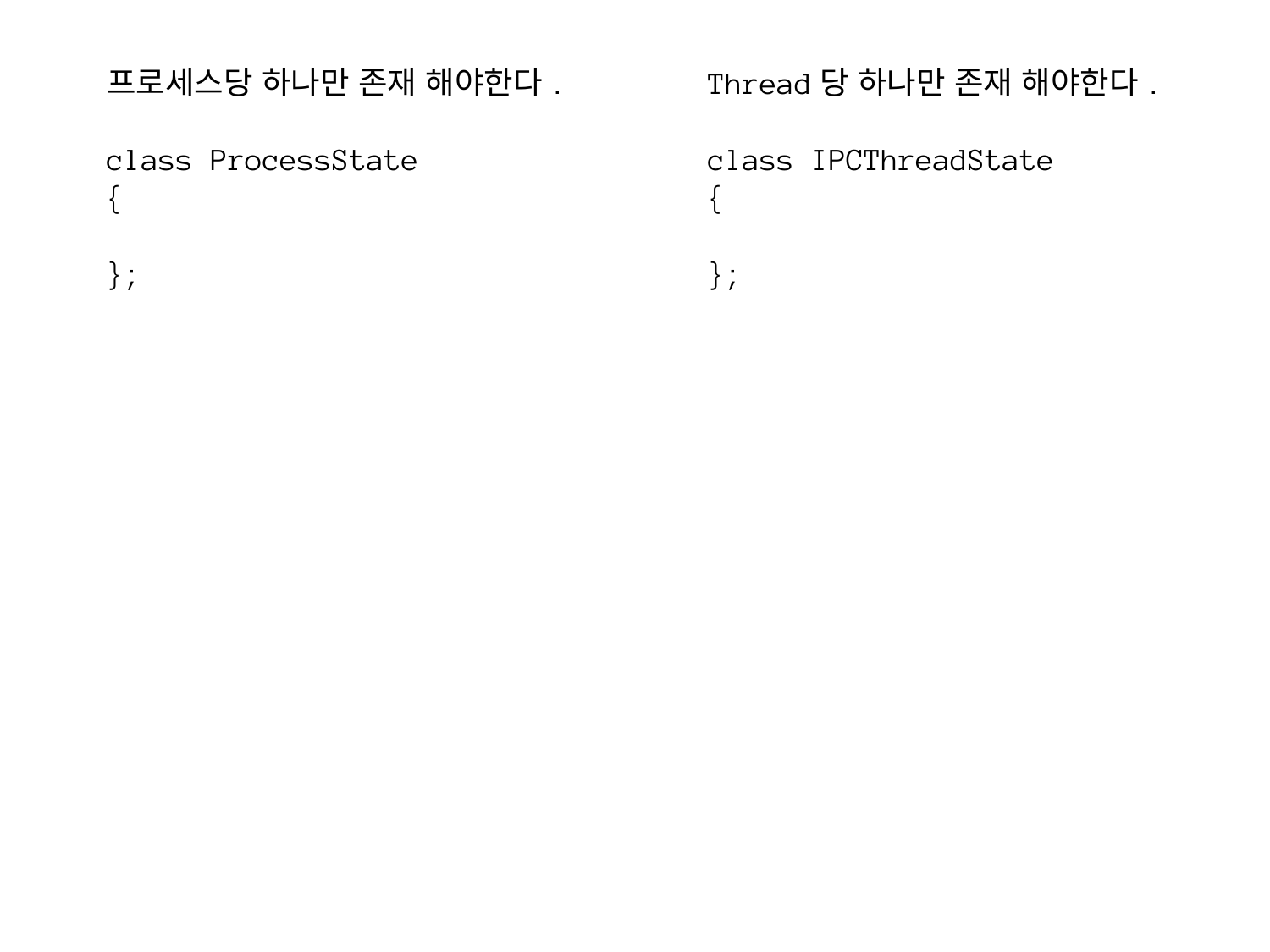

프로세스당 하나만 존재 해야한다.

class ProcessState
{

};
Thread당 하나만 존재 해야한다.

class IPCThreadState
{

};